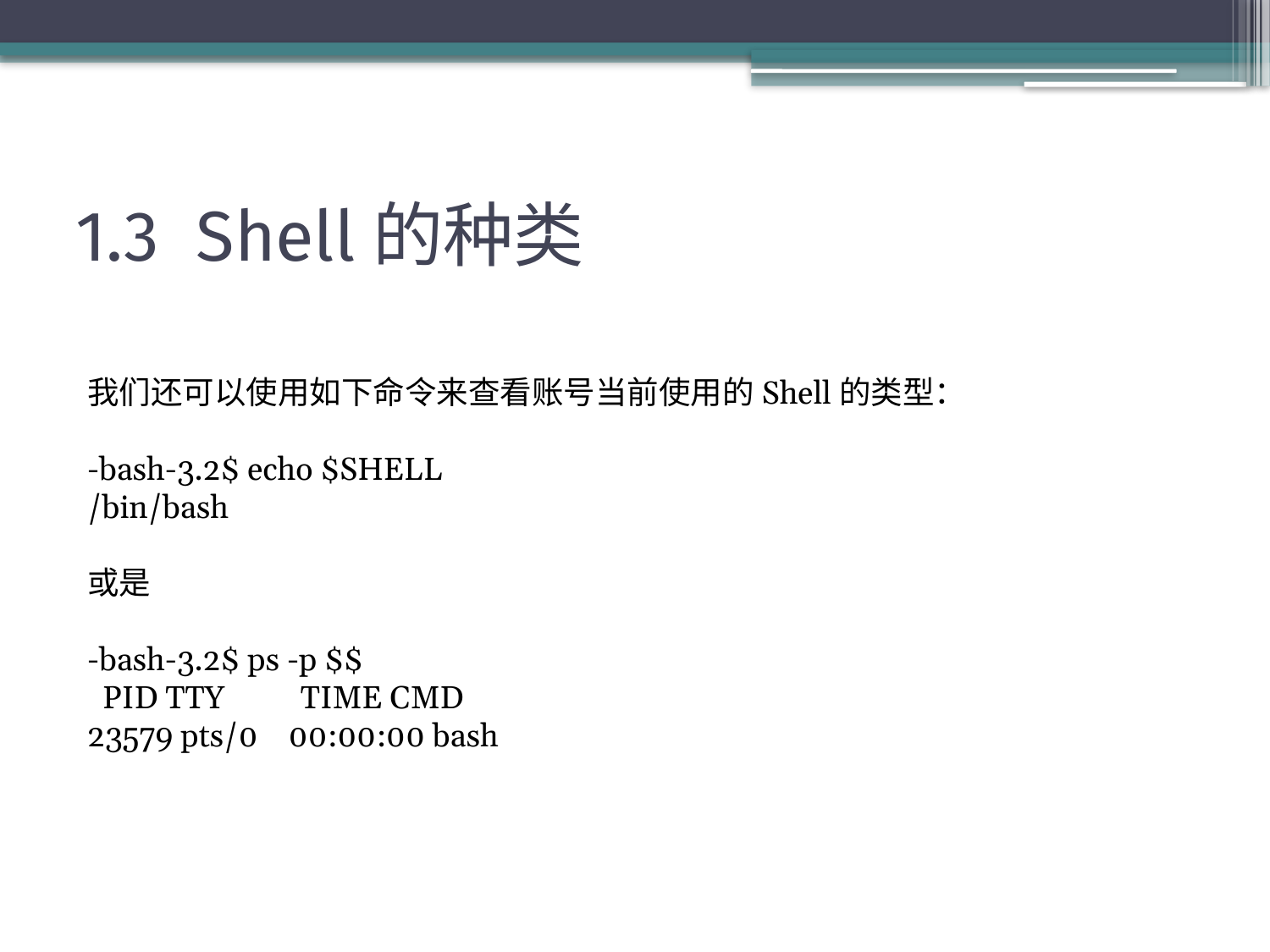

# 1.3  Shell的种类
我们还可以使用如下命令来查看账号当前使用的Shell的类型：

-bash-3.2$ echo $SHELL
/bin/bash

或是

-bash-3.2$ ps -p $$
  PID TTY          TIME CMD
23579 pts/0    00:00:00 bash